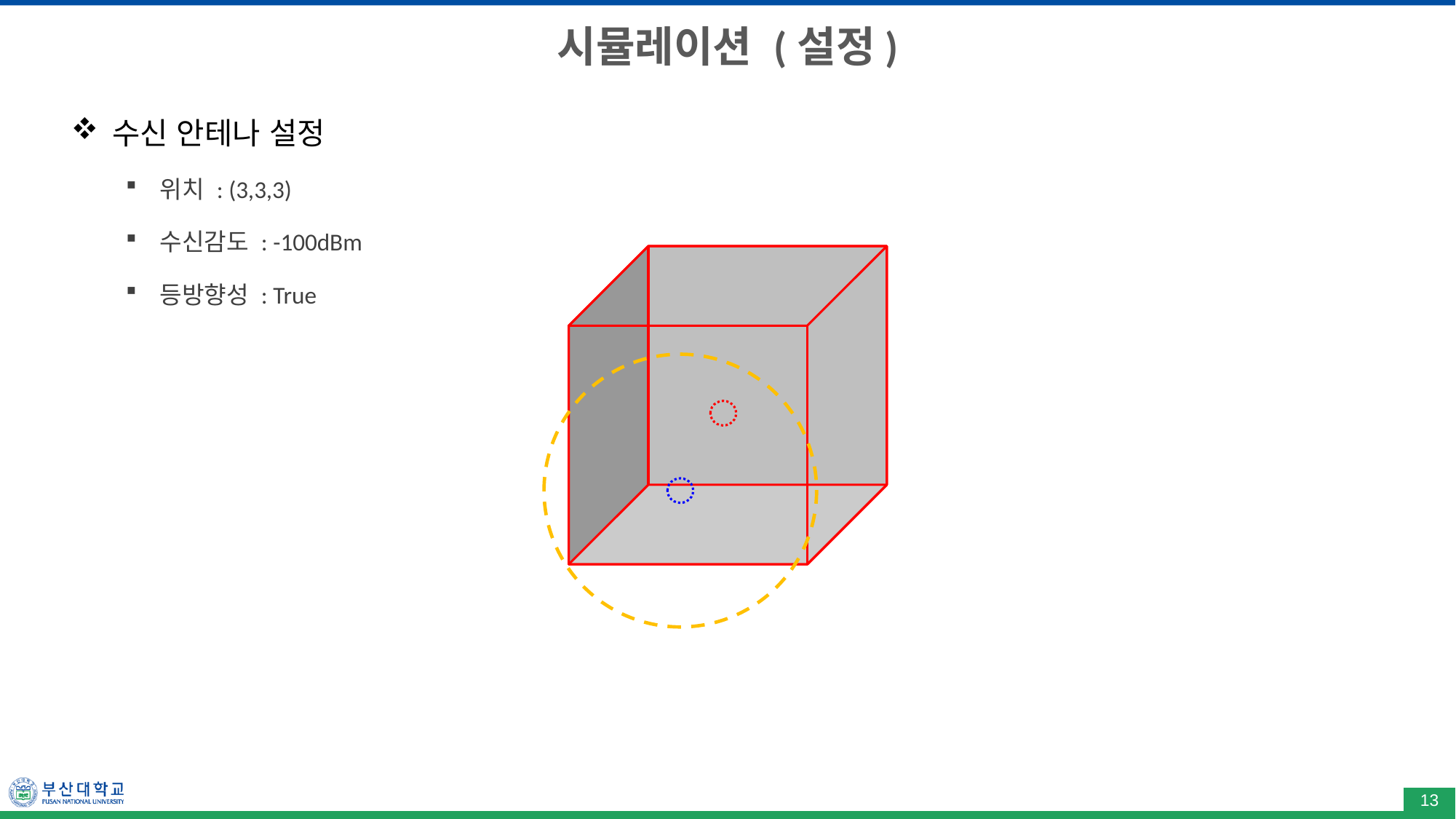

# 시뮬레이션 (설정)
수신 안테나 설정
위치 : (3,3,3)
수신감도 : -100dBm
등방향성 : True

13